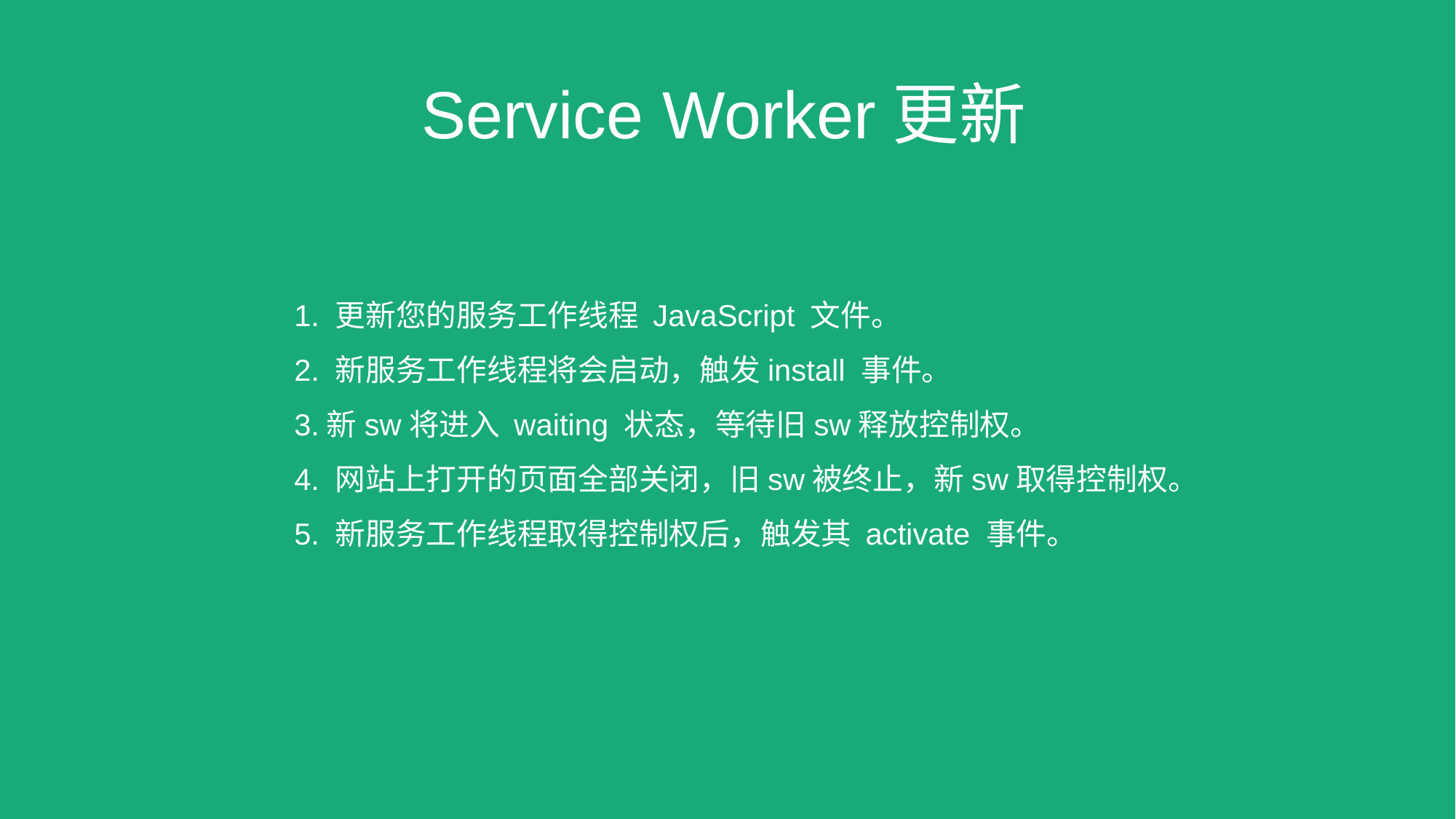

Service Worker更新
1. 更新您的服务工作线程 JavaScript 文件。 
2. 新服务工作线程将会启动，触发install 事件。 
3.新sw将进入 waiting 状态，等待旧sw释放控制权。 
4. 网站上打开的页面全部关闭，旧sw被终止，新sw取得控制权。 
5. 新服务工作线程取得控制权后，触发其 activate 事件。